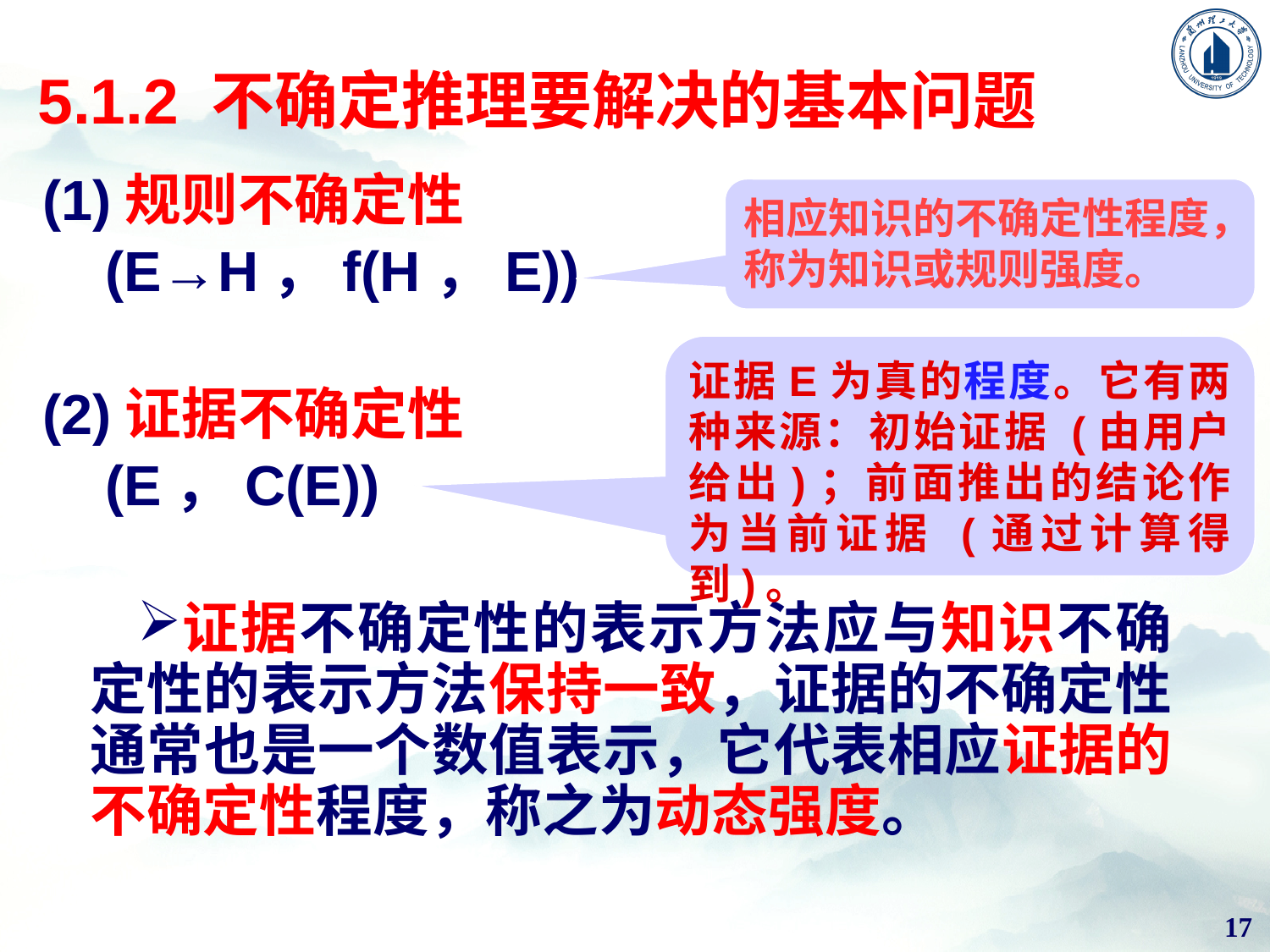

# 5.1.2 不确定推理要解决的基本问题
(1)规则不确定性
    (E→H，f(H，E))

(2)证据不确定性
    (E，C(E))

证据不确定性的表示方法应与知识不确定性的表示方法保持一致，证据的不确定性通常也是一个数值表示，它代表相应证据的不确定性程度，称之为动态强度。
相应知识的不确定性程度，称为知识或规则强度。
证据E为真的程度。它有两种来源：初始证据 (由用户给出)；前面推出的结论作为当前证据 (通过计算得到)。
17